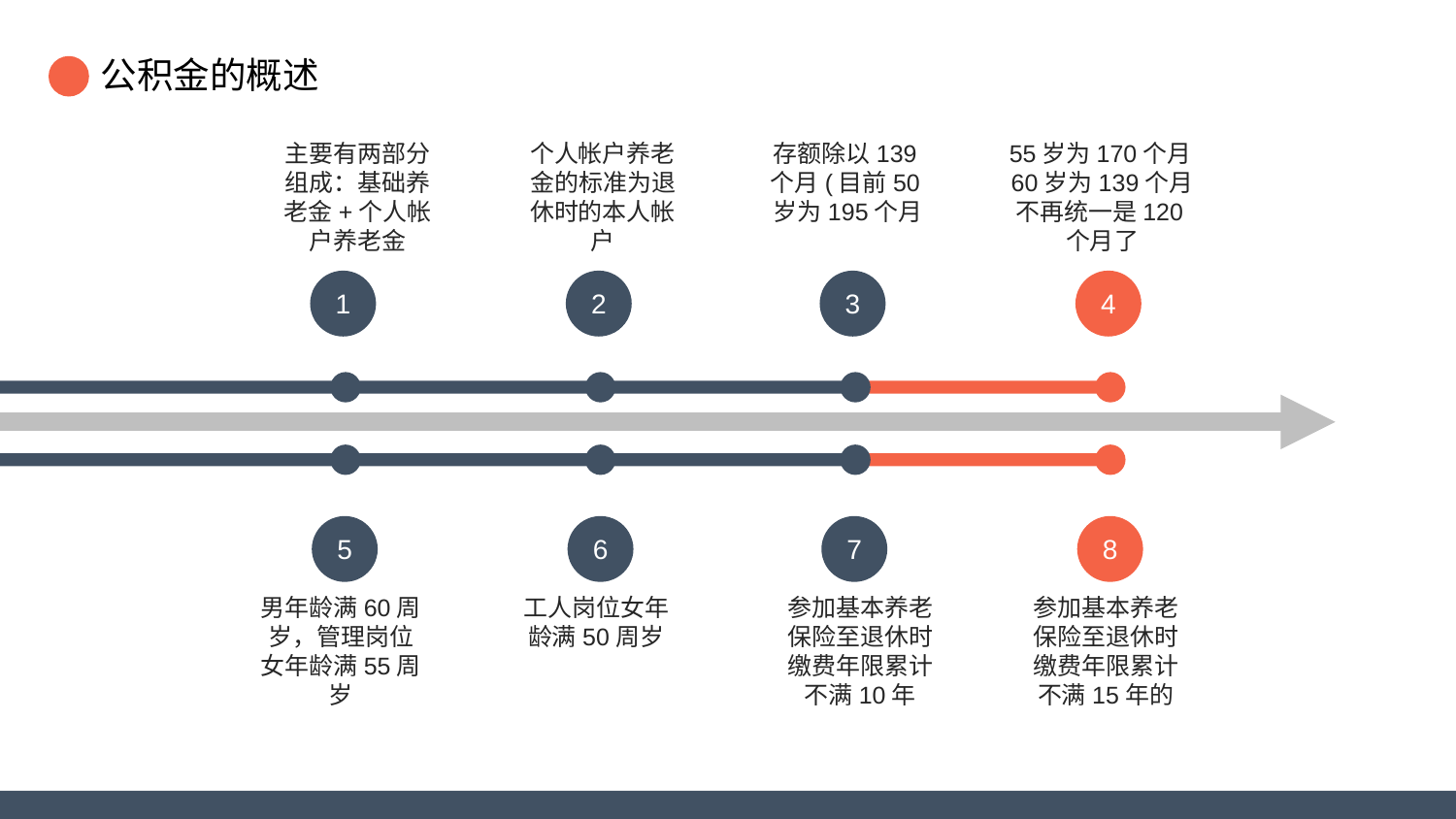

主要有两部分组成：基础养老金+个人帐户养老金
个人帐户养老金的标准为退休时的本人帐户
存额除以139个月(目前50岁为195个月
55岁为170个月60岁为139个月不再统一是120个月了
1
2
3
4

5
6
7
8
男年龄满60周岁，管理岗位女年龄满55周岁
工人岗位女年龄满50周岁
参加基本养老保险至退休时缴费年限累计不满10年
参加基本养老保险至退休时缴费年限累计不满15年的